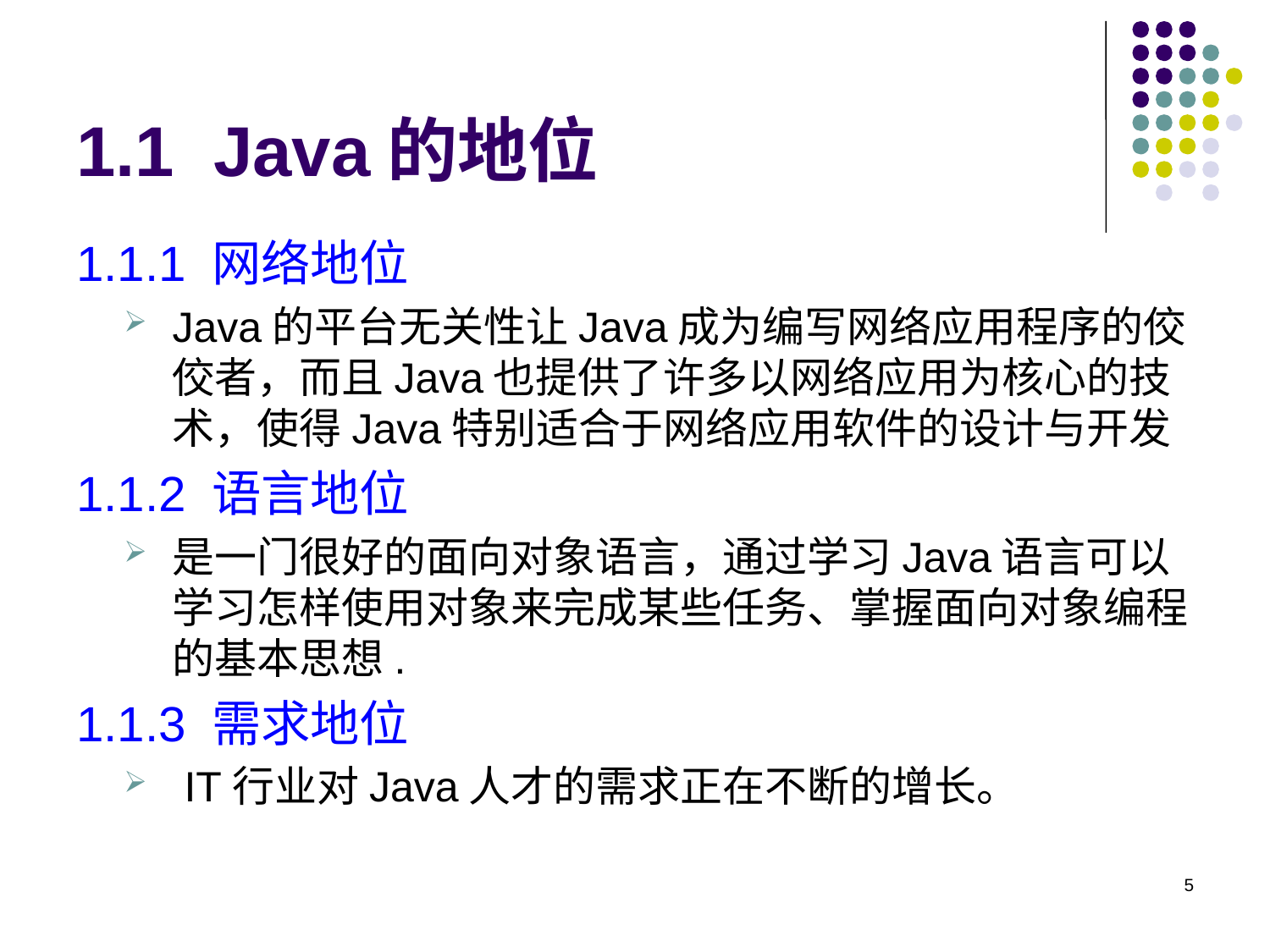

# 1.1  Java的地位
1.1.1 网络地位
Java的平台无关性让Java成为编写网络应用程序的佼佼者，而且Java也提供了许多以网络应用为核心的技术，使得Java特别适合于网络应用软件的设计与开发
1.1.2 语言地位
是一门很好的面向对象语言，通过学习Java语言可以学习怎样使用对象来完成某些任务、掌握面向对象编程的基本思想.
1.1.3 需求地位
 IT行业对Java人才的需求正在不断的增长。

5